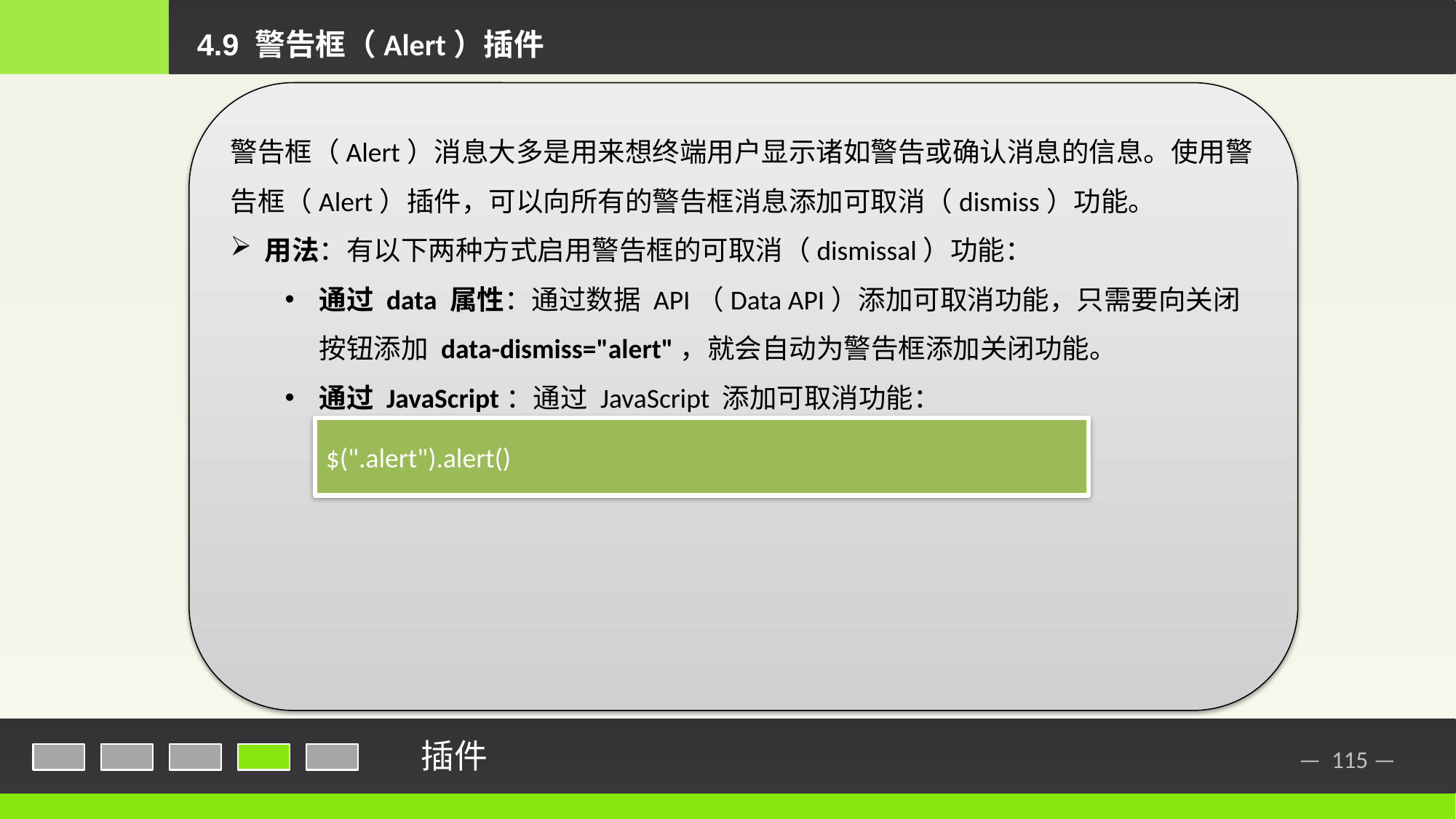

4.9 警告框（Alert）插件
警告框（Alert）消息大多是用来想终端用户显示诸如警告或确认消息的信息。使用警告框（Alert）插件，可以向所有的警告框消息添加可取消（dismiss）功能。
用法：有以下两种方式启用警告框的可取消（dismissal）功能：
通过 data 属性：通过数据 API（Data API）添加可取消功能，只需要向关闭按钮添加 data-dismiss="alert"，就会自动为警告框添加关闭功能。
通过 JavaScript：通过 JavaScript 添加可取消功能：

$(".alert").alert()